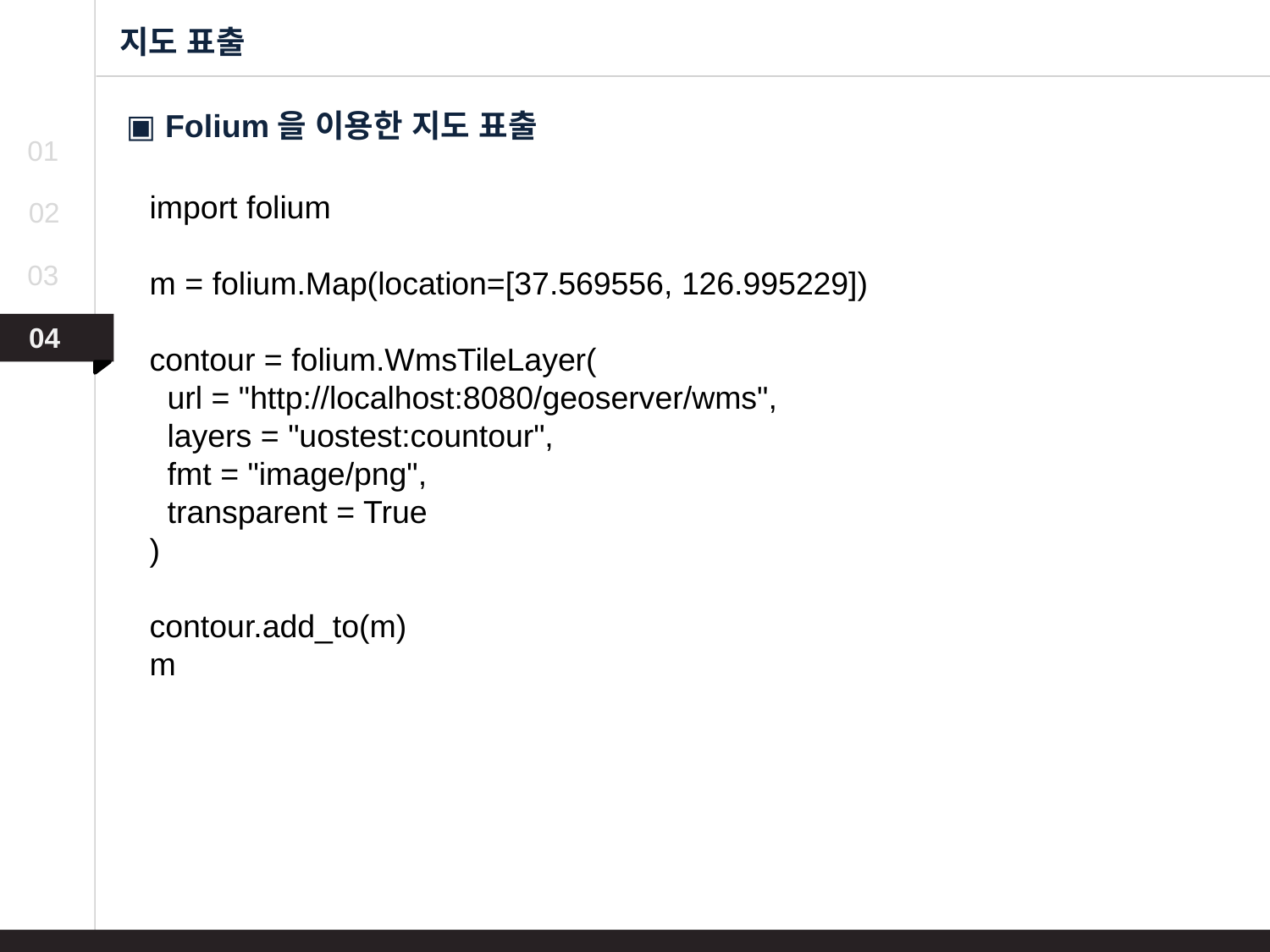

지도 표출
▣ Folium을 이용한 지도 표출
01
import folium

m = folium.Map(location=[37.569556, 126.995229])

contour = folium.WmsTileLayer(
  url = "http://localhost:8080/geoserver/wms",
  layers = "uostest:countour",
  fmt = "image/png",
  transparent = True
)

contour.add_to(m)
m
02
03
04